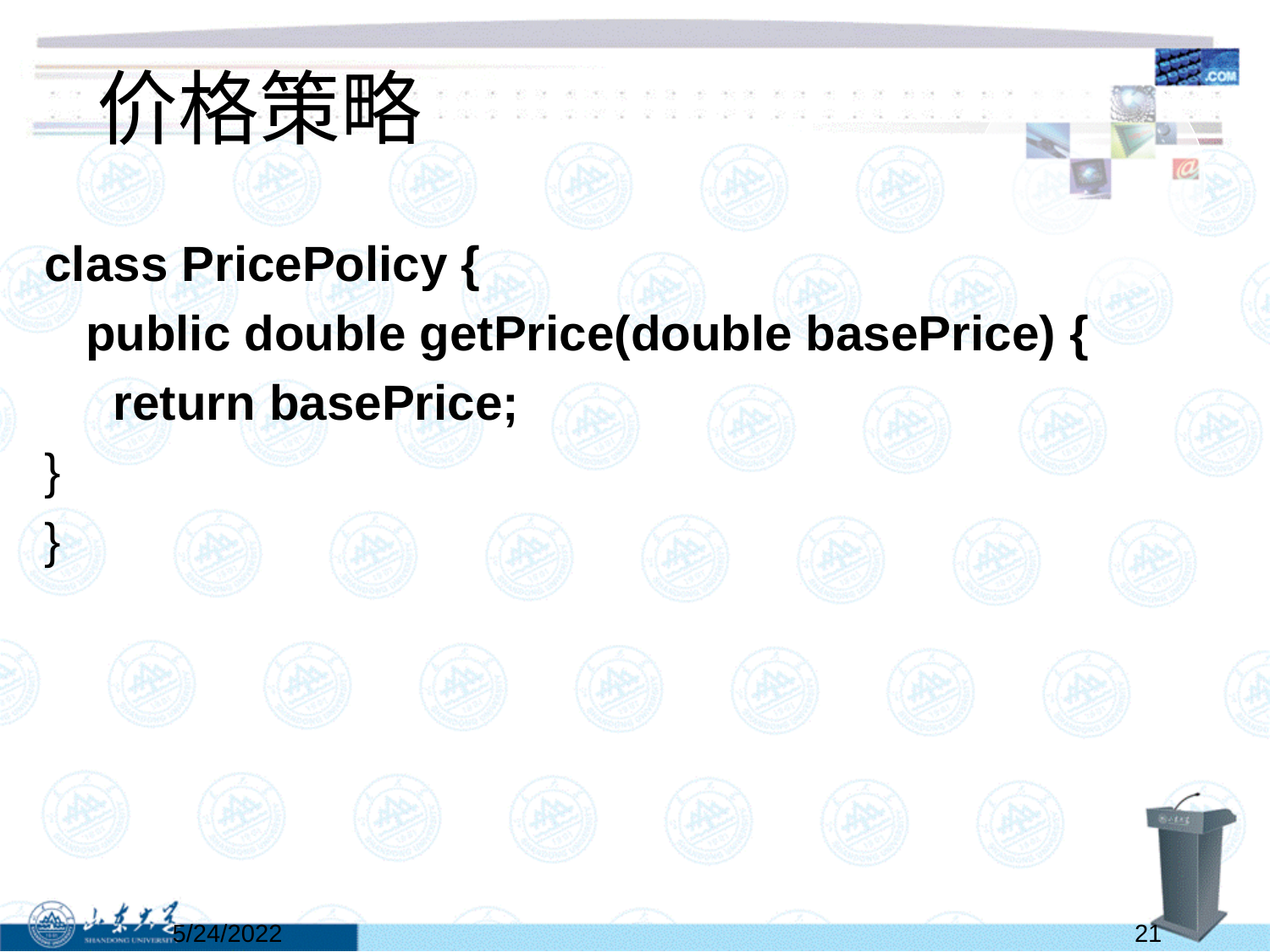

# 价格策略
class PricePolicy {
   public double getPrice(double basePrice) {
     return basePrice;
}
}

5/24/2022
21